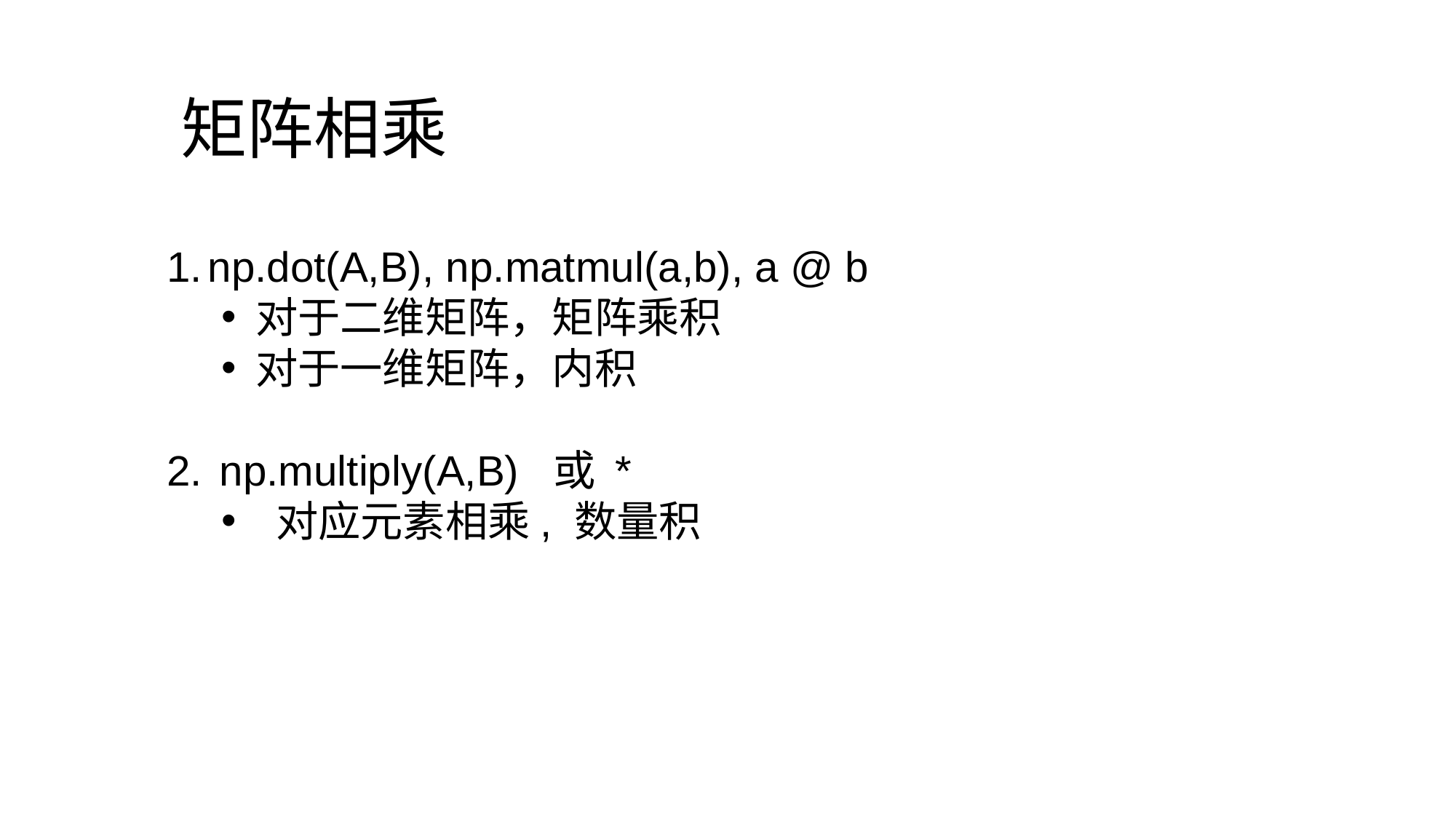

矩阵相乘
np.dot(A,B), np.matmul(a,b), a @ b
对于二维矩阵，矩阵乘积
对于一维矩阵，内积

 np.multiply(A,B)  或 *
对应元素相乘, 数量积